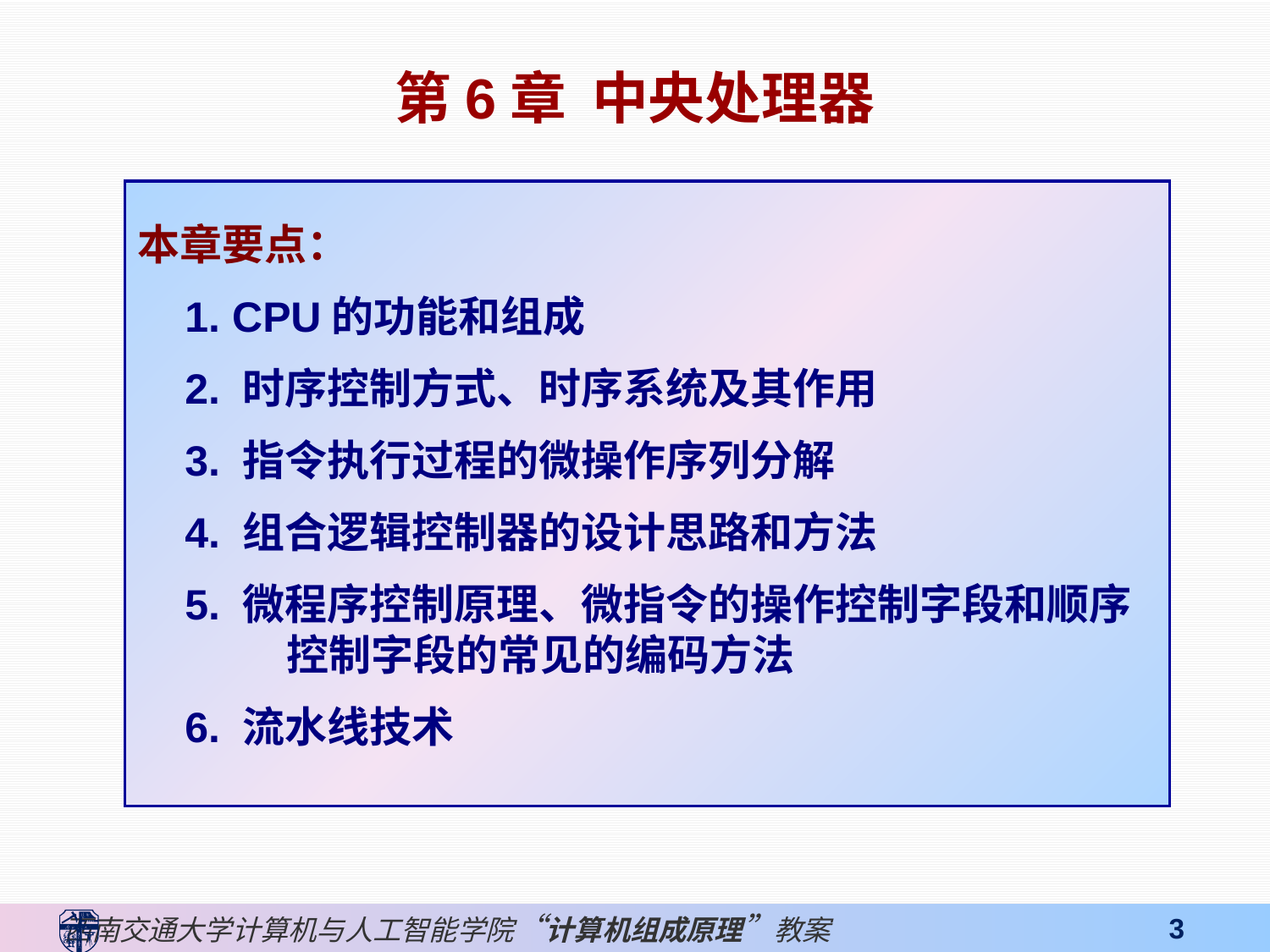

第6章  中央处理器
本章要点：
    1. CPU的功能和组成
    2. 时序控制方式、时序系统及其作用
    3. 指令执行过程的微操作序列分解
    4. 组合逻辑控制器的设计思路和方法
    5. 微程序控制原理、微指令的操作控制字段和顺序控制字段的常见的编码方法
    6. 流水线技术